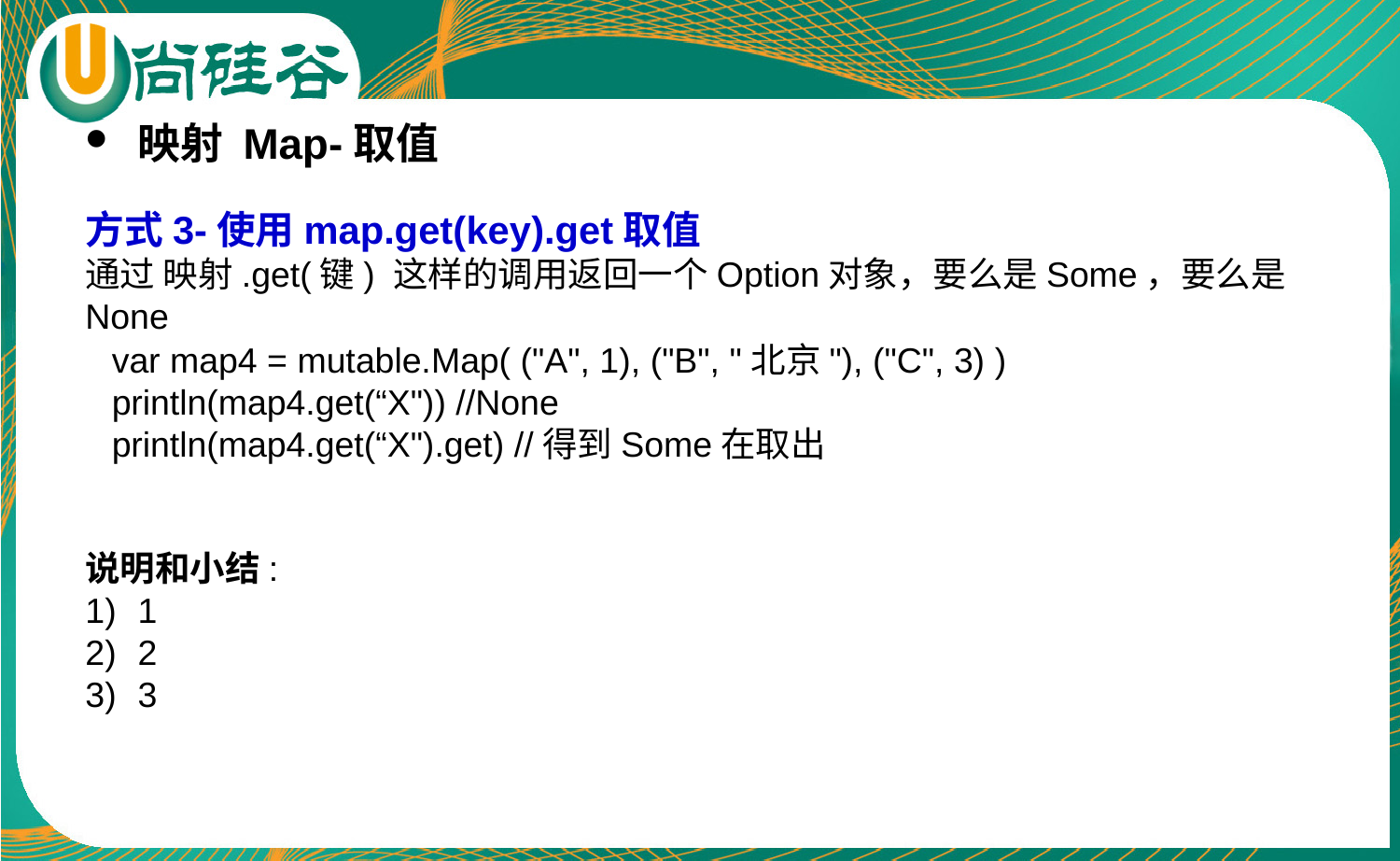

映射 Map-取值

方式3-使用map.get(key).get取值
通过 映射.get(键) 这样的调用返回一个Option对象，要么是Some，要么是None

说明和小结:
1
2
3

var map4 = mutable.Map( ("A", 1), ("B", "北京"), ("C", 3) )
println(map4.get(“X")) //None
println(map4.get(“X").get) //得到Some在取出